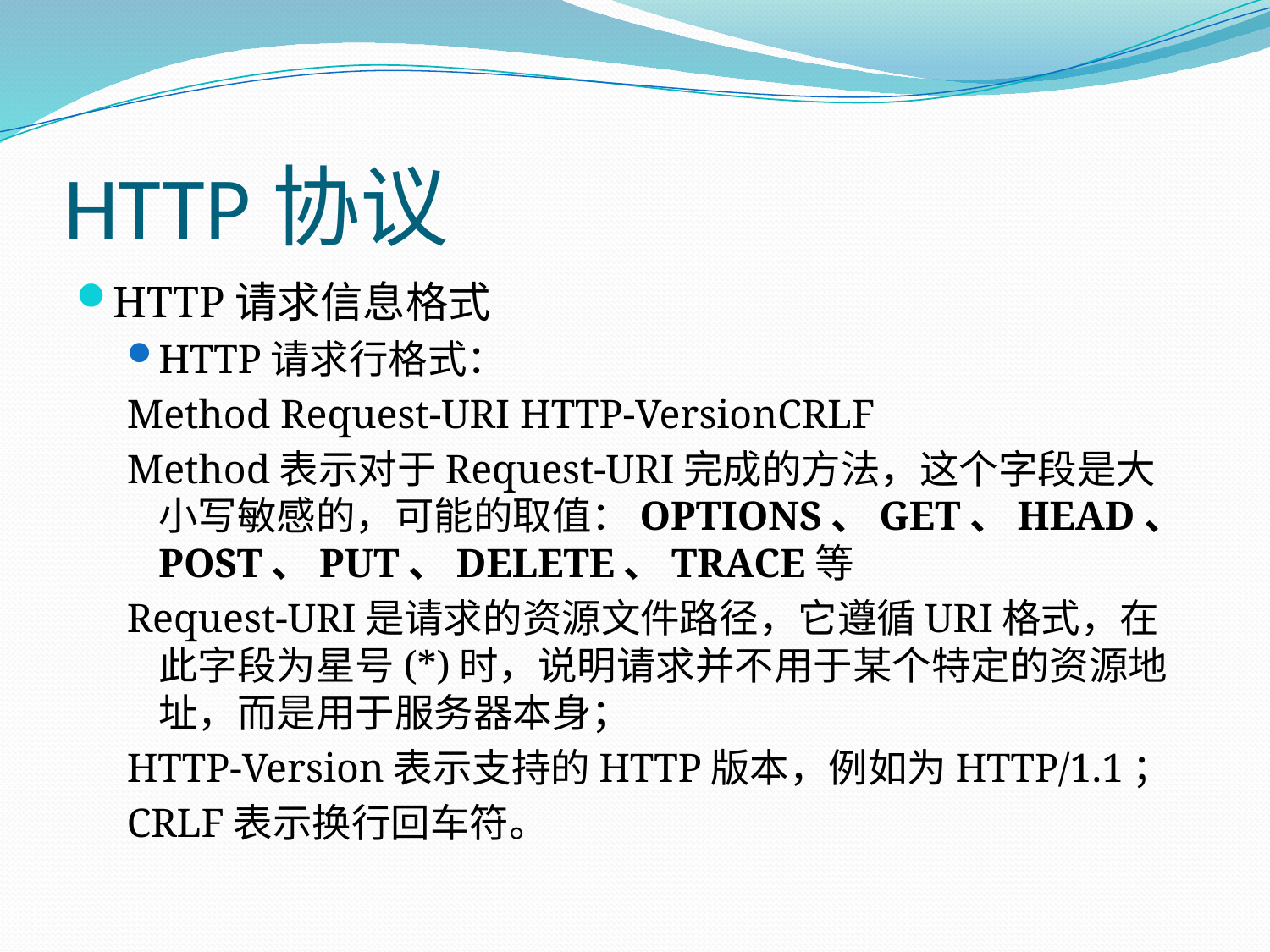

# HTTP协议
HTTP请求信息格式
HTTP请求行格式：
Method Request-URI HTTP-VersionCRLF
Method表示对于Request-URI完成的方法，这个字段是大小写敏感的，可能的取值：OPTIONS、GET、HEAD、POST、PUT、DELETE、TRACE等
Request-URI是请求的资源文件路径，它遵循URI格式，在此字段为星号(*)时，说明请求并不用于某个特定的资源地址，而是用于服务器本身；
HTTP-Version表示支持的HTTP版本，例如为HTTP/1.1；
CRLF表示换行回车符。